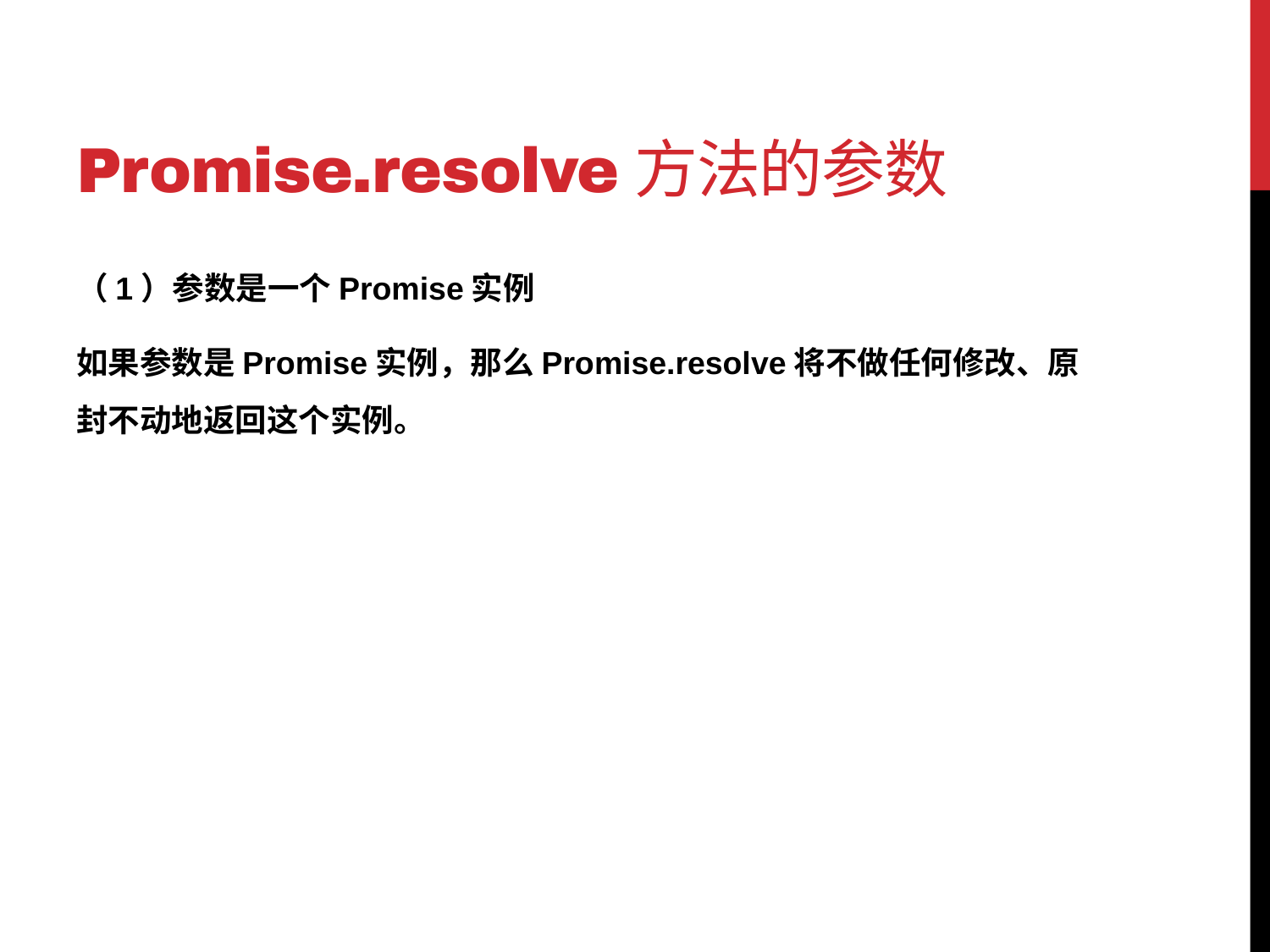

# Promise.resolve方法的参数
（1）参数是一个Promise实例
如果参数是Promise实例，那么Promise.resolve将不做任何修改、原封不动地返回这个实例。